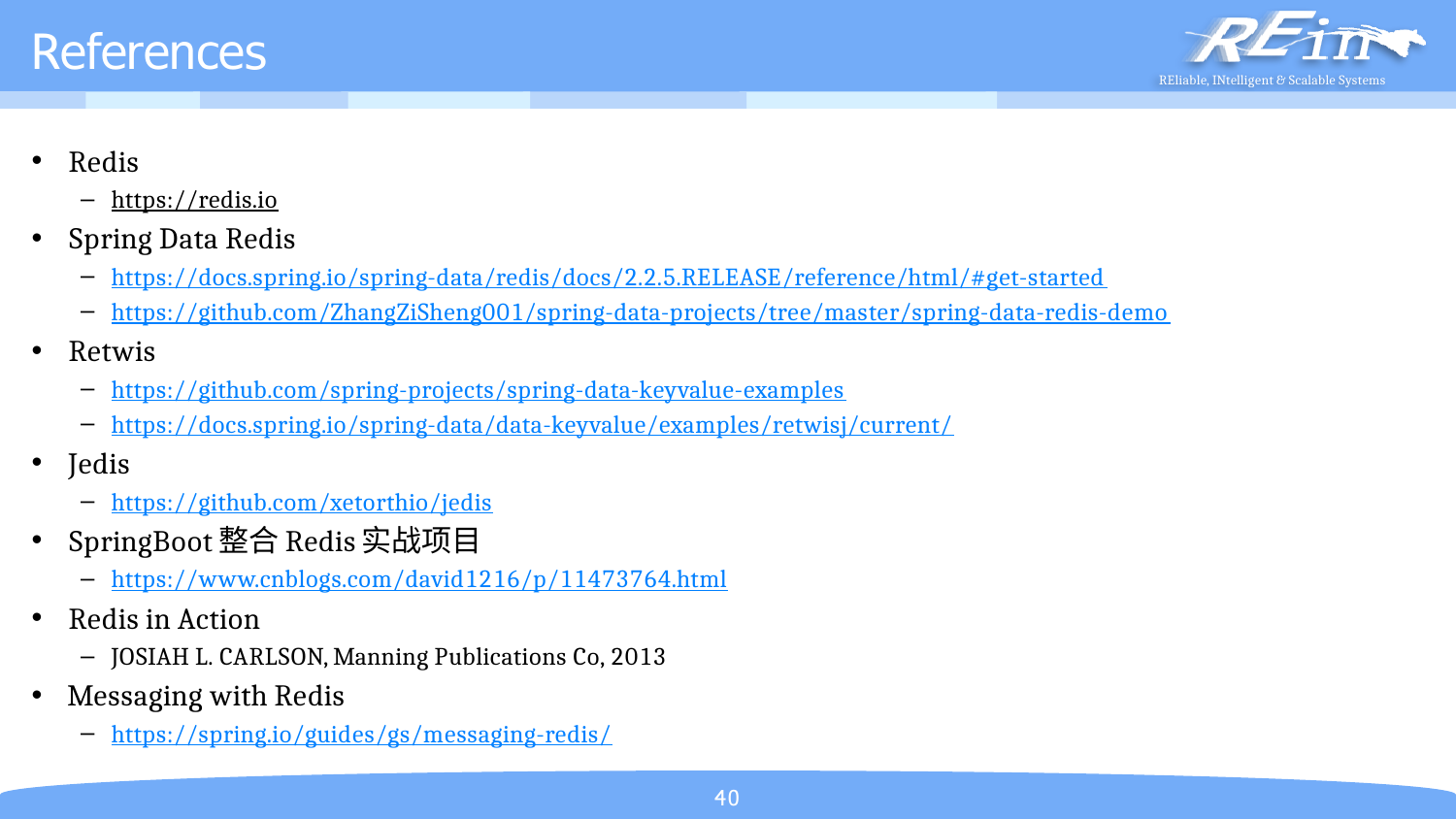

# References
Redis
https://redis.io
Spring Data Redis
https://docs.spring.io/spring-data/redis/docs/2.2.5.RELEASE/reference/html/#get-started
https://github.com/ZhangZiSheng001/spring-data-projects/tree/master/spring-data-redis-demo
Retwis
https://github.com/spring-projects/spring-data-keyvalue-examples
https://docs.spring.io/spring-data/data-keyvalue/examples/retwisj/current/
Jedis
https://github.com/xetorthio/jedis
SpringBoot整合Redis实战项目
https://www.cnblogs.com/david1216/p/11473764.html
Redis in Action
JOSIAH L. CARLSON, Manning Publications Co, 2013
Messaging with Redis
https://spring.io/guides/gs/messaging-redis/

40